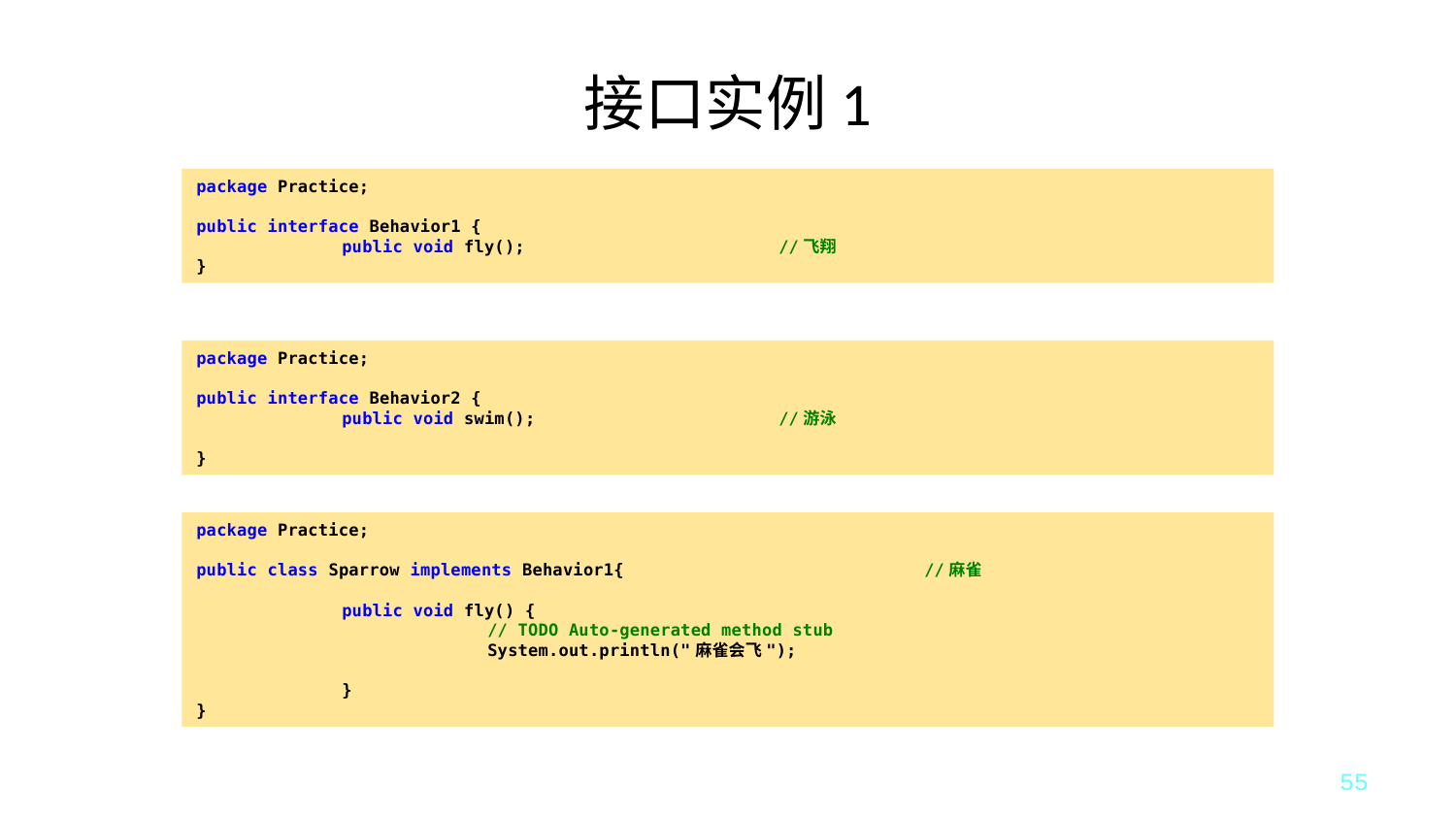

接口实例1
package Practice;

public interface Behavior1 {
	public void fly();		//飞翔
}
package Practice;

public interface Behavior2 {
	public void swim();		//游泳

}
package Practice;

public class Sparrow implements Behavior1{			//麻雀

	public void fly() {
		// TODO Auto-generated method stub
		System.out.println("麻雀会飞");

	}
}
55